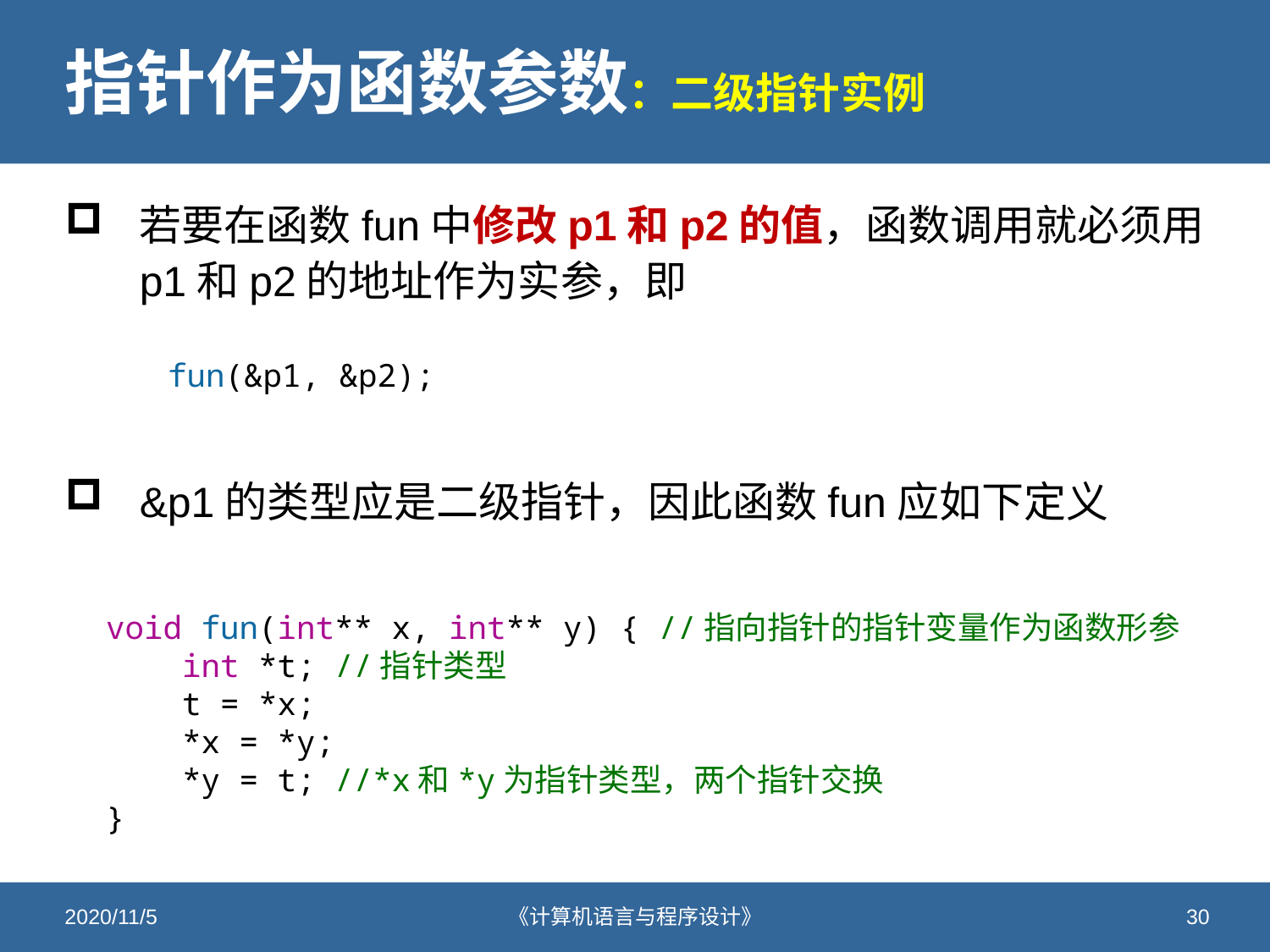

# 指针作为函数参数：二级指针实例
若要在函数fun中修改p1和p2的值，函数调用就必须用p1和p2的地址作为实参，即

&p1的类型应是二级指针，因此函数fun应如下定义
fun(&p1, &p2);
void fun(int** x, int** y) { //指向指针的指针变量作为函数形参
    int *t; //指针类型
    t = *x;
    *x = *y;
    *y = t; //*x和*y为指针类型，两个指针交换
}
2020/11/5
《计算机语言与程序设计》
30